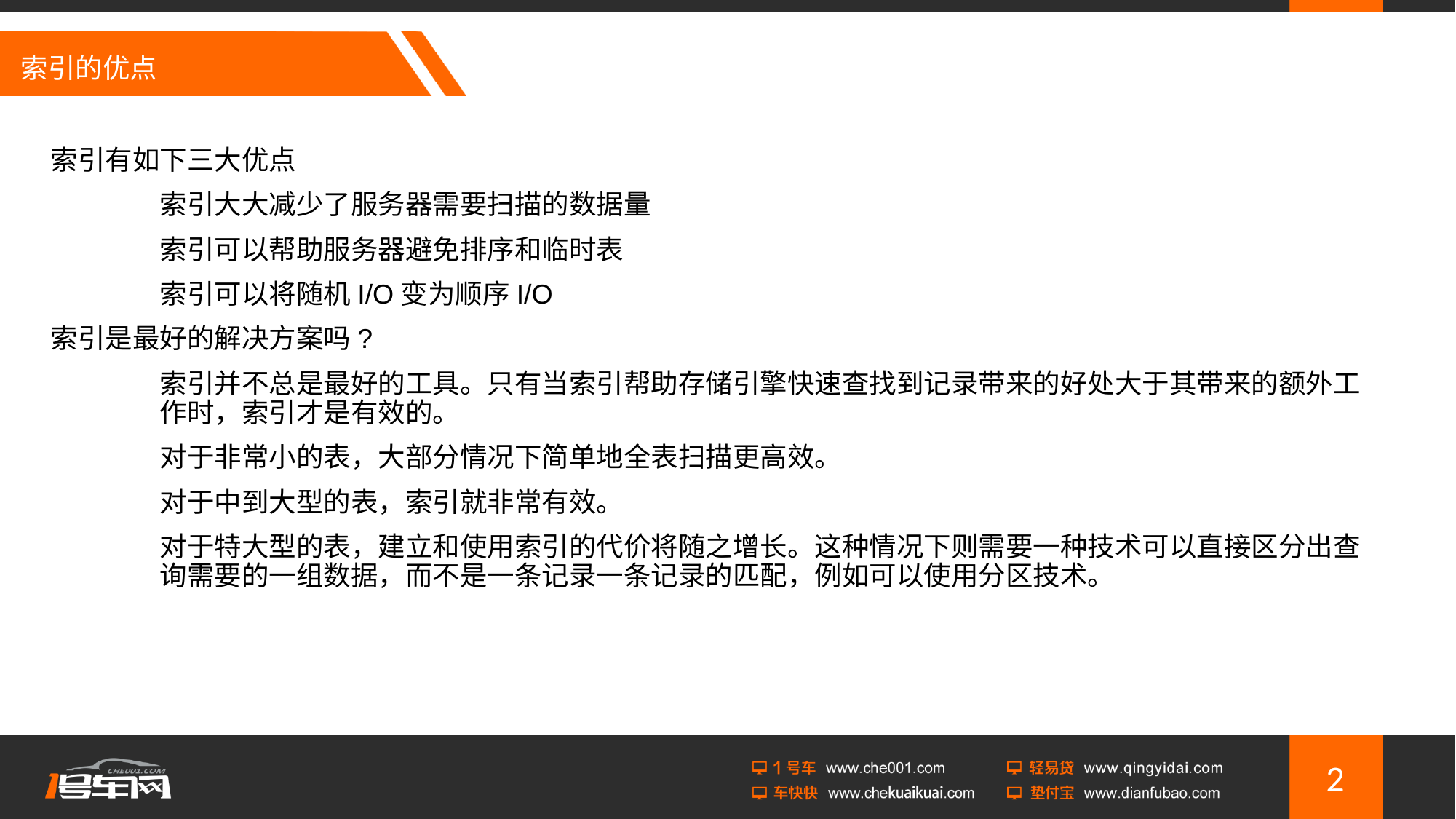

# 索引的优点
索引有如下三大优点
	索引大大减少了服务器需要扫描的数据量
	索引可以帮助服务器避免排序和临时表
	索引可以将随机I/O变为顺序I/O
索引是最好的解决方案吗?
	索引并不总是最好的工具。只有当索引帮助存储引擎快速查找到记录带来的好处大于其带来的额外工	作时，索引才是有效的。
	对于非常小的表，大部分情况下简单地全表扫描更高效。
	对于中到大型的表，索引就非常有效。
	对于特大型的表，建立和使用索引的代价将随之增长。这种情况下则需要一种技术可以直接区分出查	询需要的一组数据，而不是一条记录一条记录的匹配，例如可以使用分区技术。
4